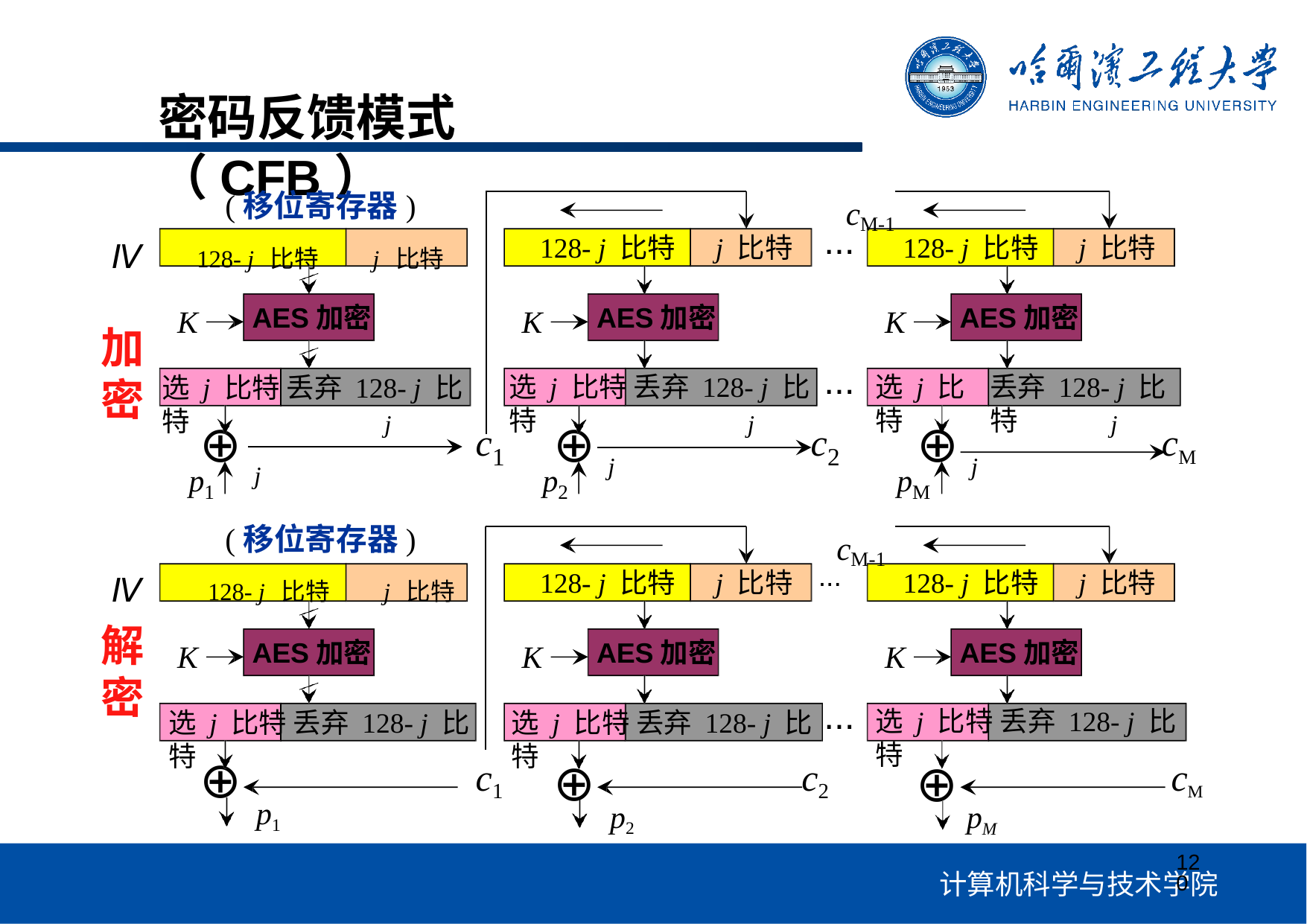

# 密码反馈模式（CFB）
cM-1
(移位寄存器)
Ⅳ	128- j 比特	j 比特

...

128- j 比特
128- j 比特
j 比特
j 比特

AES加密
AES加密
AES加密
K
K
K

加 密

...
丢弃 128- j 比特

选 j 比特 丢弃 128- j 比特

选 j 比特

选 j 比特 丢弃 128- j 比特
⊕
M

j
j
j
⊕
⊕
c
c
c

1
2

M

j
j
j
p
p
p

1
2
cM-1
(移位寄存器)
Ⅳ	128- j 比特	j 比特
解 密

...

128- j 比特
128- j 比特
j 比特
j 比特

AES加密
AES加密
AES加密
K
K
K

...
选 j 比特 丢弃 128- j 比特

选 j 比特 丢弃 128- j 比特

选 j 比特 丢弃 128- j 比特

c1
c2
cM
⊕
p1
⊕
p2
⊕
pM

120